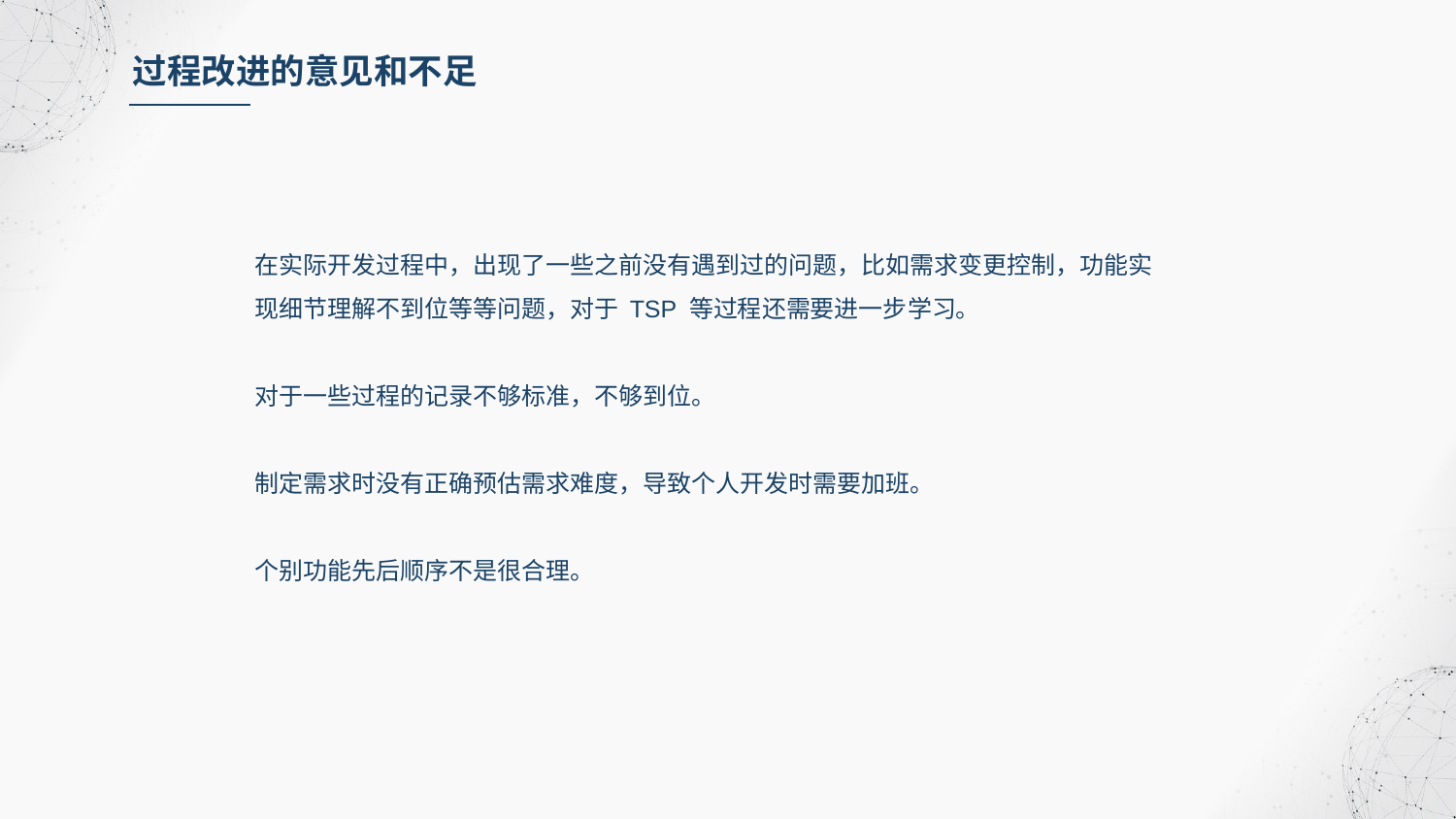

过程改进的意见和不足

在实际开发过程中，出现了一些之前没有遇到过的问题，比如需求变更控制，功能实现细节理解不到位等等问题，对于 TSP 等过程还需要进一步学习。

对于一些过程的记录不够标准，不够到位。

制定需求时没有正确预估需求难度，导致个人开发时需要加班。

个别功能先后顺序不是很合理。